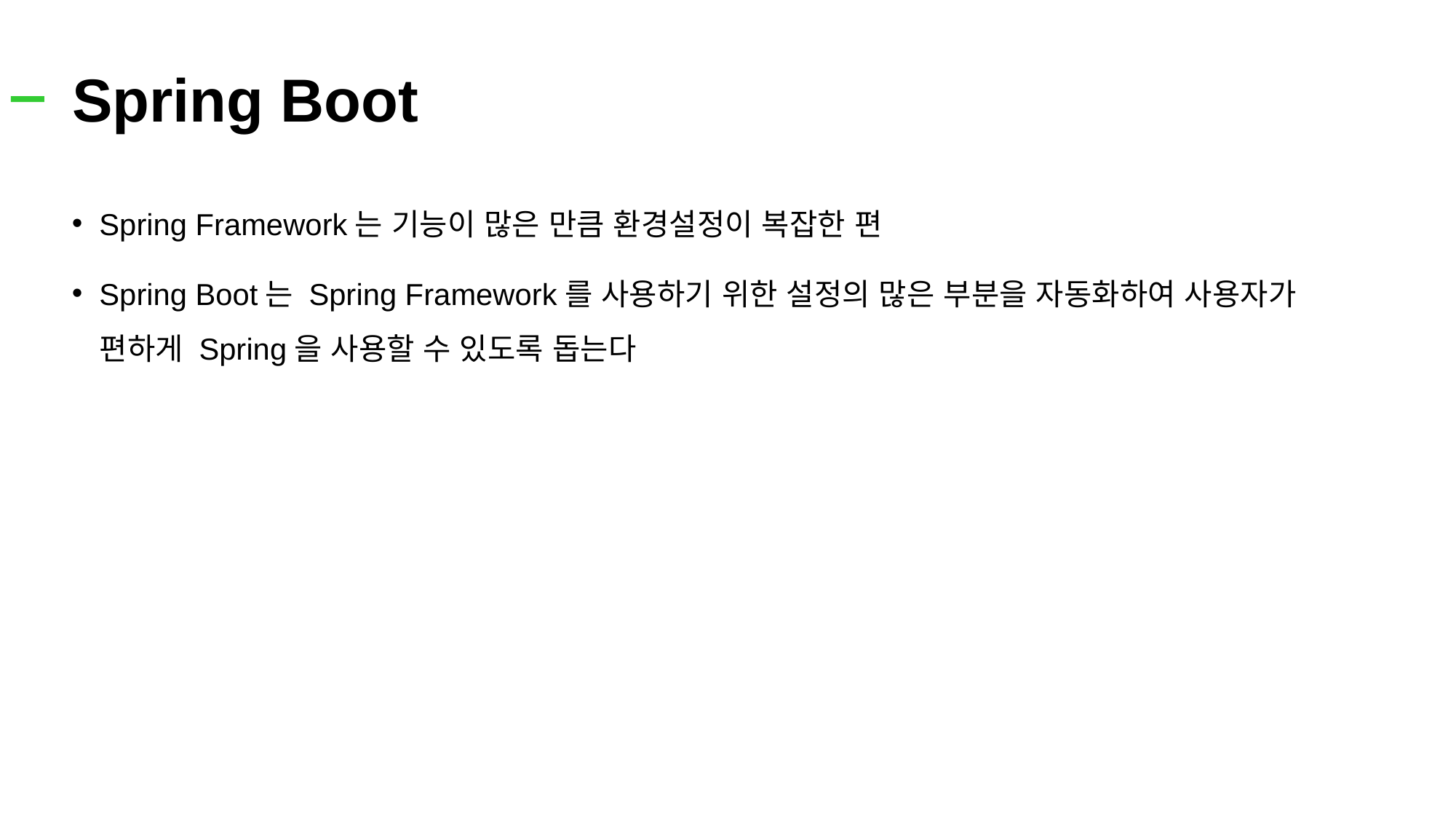

# Spring Boot

Spring Framework는 기능이 많은 만큼 환경설정이 복잡한 편
Spring Boot는 Spring Framework를 사용하기 위한 설정의 많은 부분을 자동화하여 사용자가 편하게 Spring을 사용할 수 있도록 돕는다